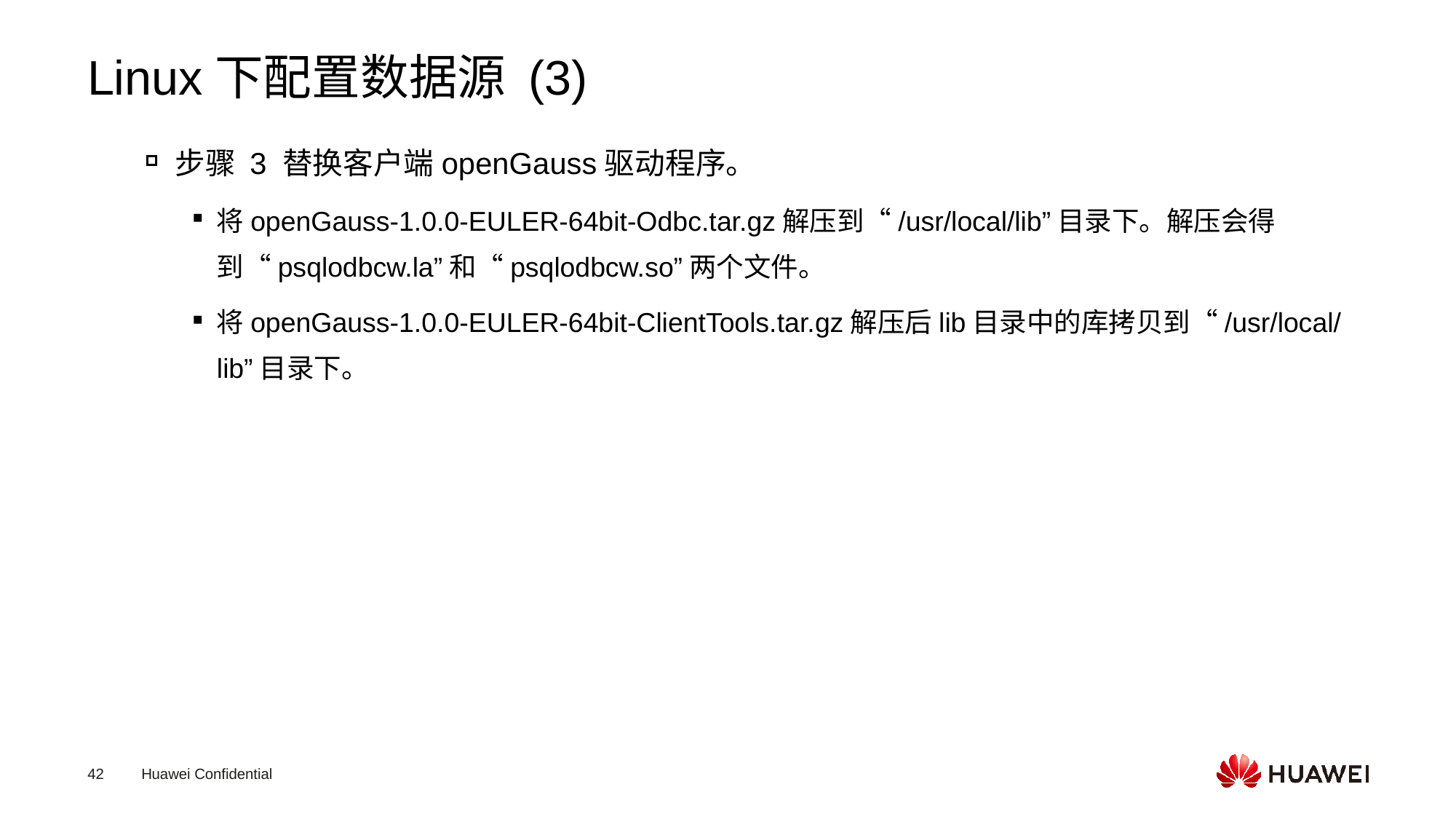

# Linux下配置数据源 (3)
步骤 3 替换客户端openGauss驱动程序。
将openGauss-1.0.0-EULER-64bit-Odbc.tar.gz解压到“/usr/local/lib”目录下。解压会得到“psqlodbcw.la”和“psqlodbcw.so”两个文件。
将openGauss-1.0.0-EULER-64bit-ClientTools.tar.gz解压后lib目录中的库拷贝到“/usr/local/lib”目录下。